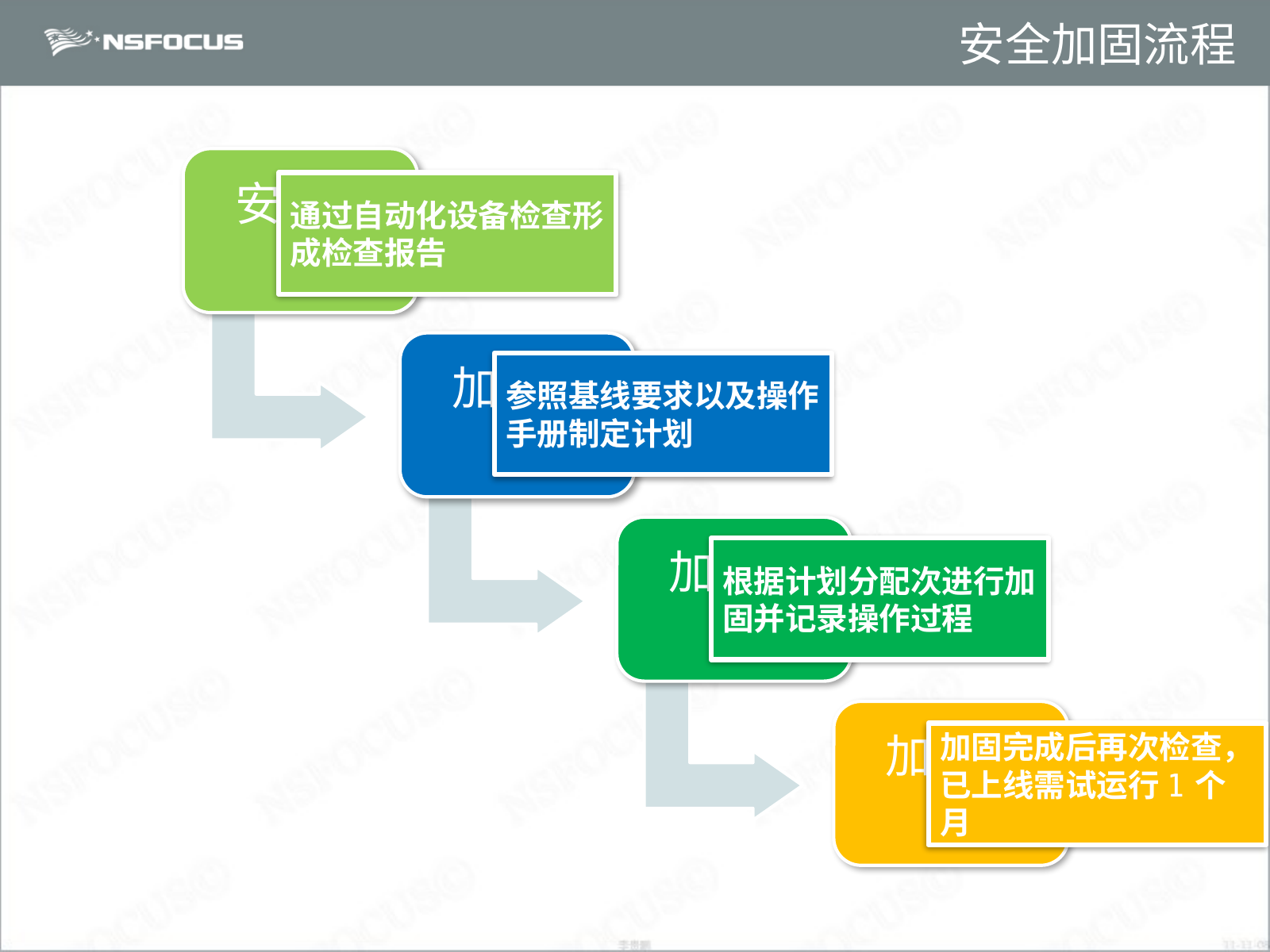

# 安全加固流程
安全检查
加固方案
加固实施
加固确认
通过自动化设备检查形成检查报告
参照基线要求以及操作手册制定计划
根据计划分配次进行加固并记录操作过程
加固完成后再次检查，已上线需试运行1个月